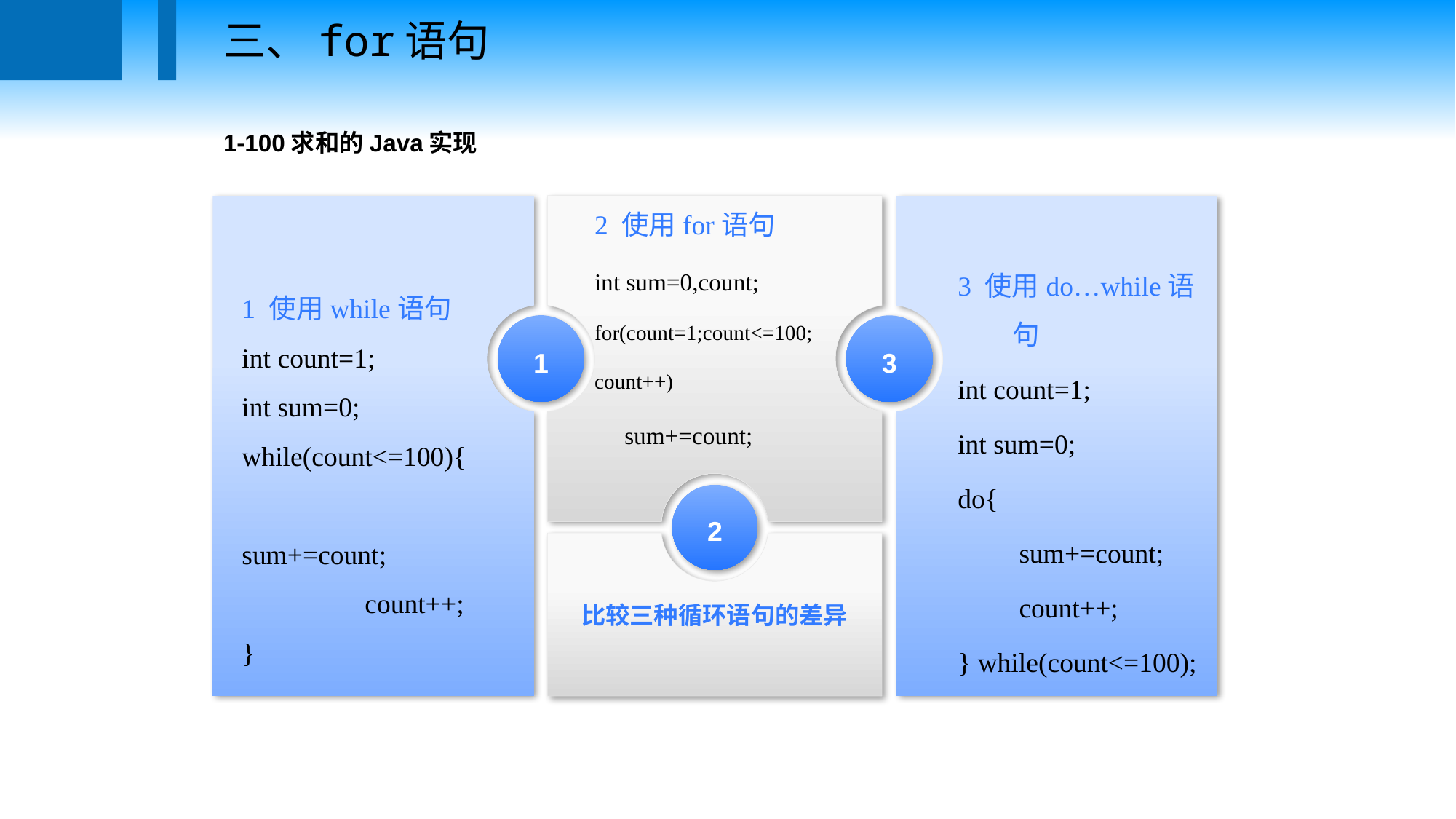

三、for语句
1-100求和的Java实现
2 使用for语句
int sum=0,count;
for(count=1;count<=100;
count++)
     sum+=count;

1
3
2
比较三种循环语句的差异
3 使用do…while语句
int count=1;
int sum=0;
do{
	 sum+=count;
	 count++;
} while(count<=100);
1 使用while语句
int count=1;
int sum=0;
while(count<=100){
	  sum+=count;
	  count++;
}